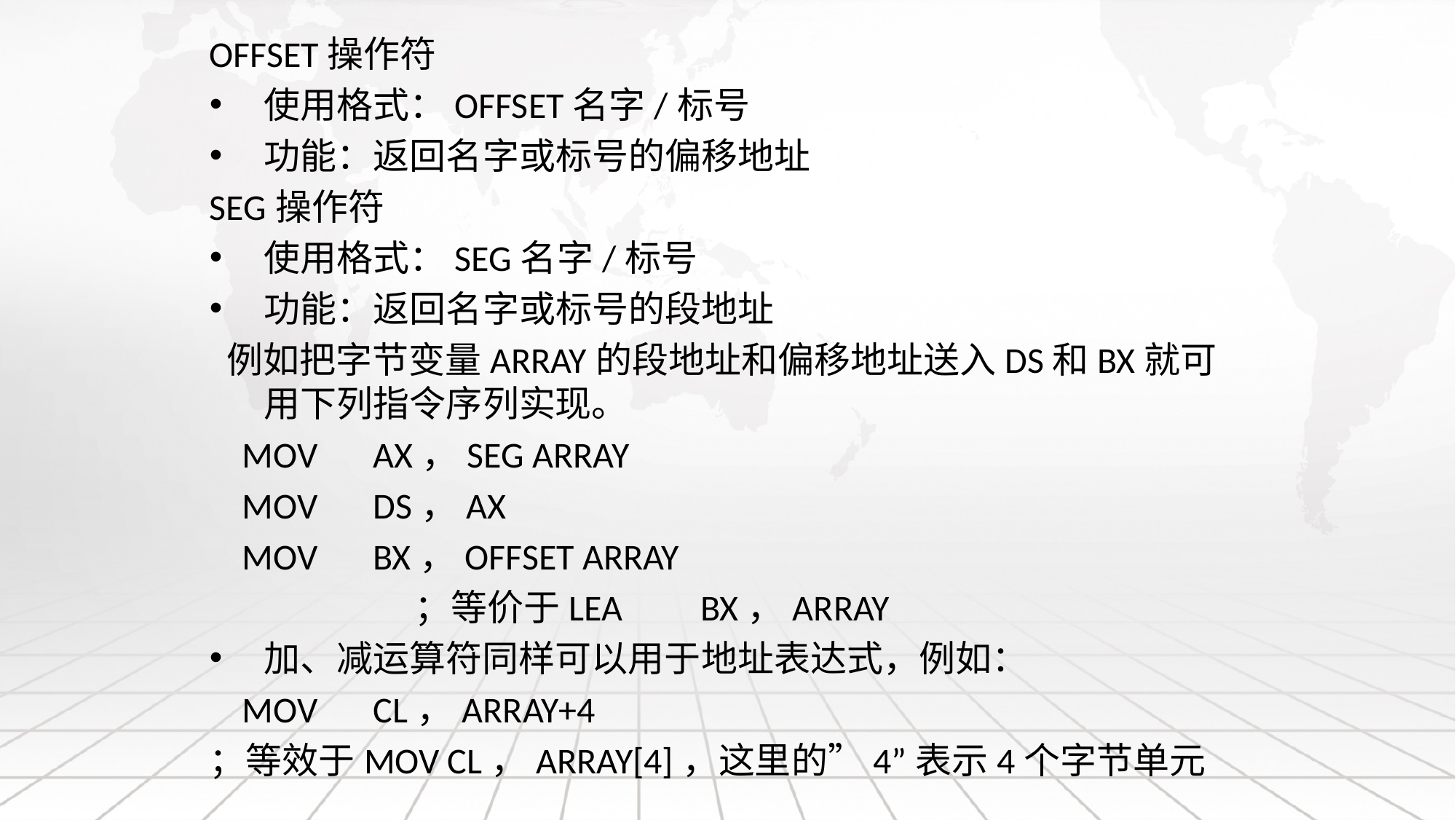

OFFSET操作符
使用格式：OFFSET名字/标号
功能：返回名字或标号的偏移地址
SEG操作符
使用格式：SEG名字/标号
功能：返回名字或标号的段地址
 例如把字节变量ARRAY的段地址和偏移地址送入DS和BX就可用下列指令序列实现。
    mov	ax，seg array
    mov	ds，ax
    mov	bx，offset array
                        ；等价于lea	bx，array
加、减运算符同样可以用于地址表达式，例如：
    mov	cl，array+4
；等效于mov cl，array[4]，这里的”4”表示4个字节单元